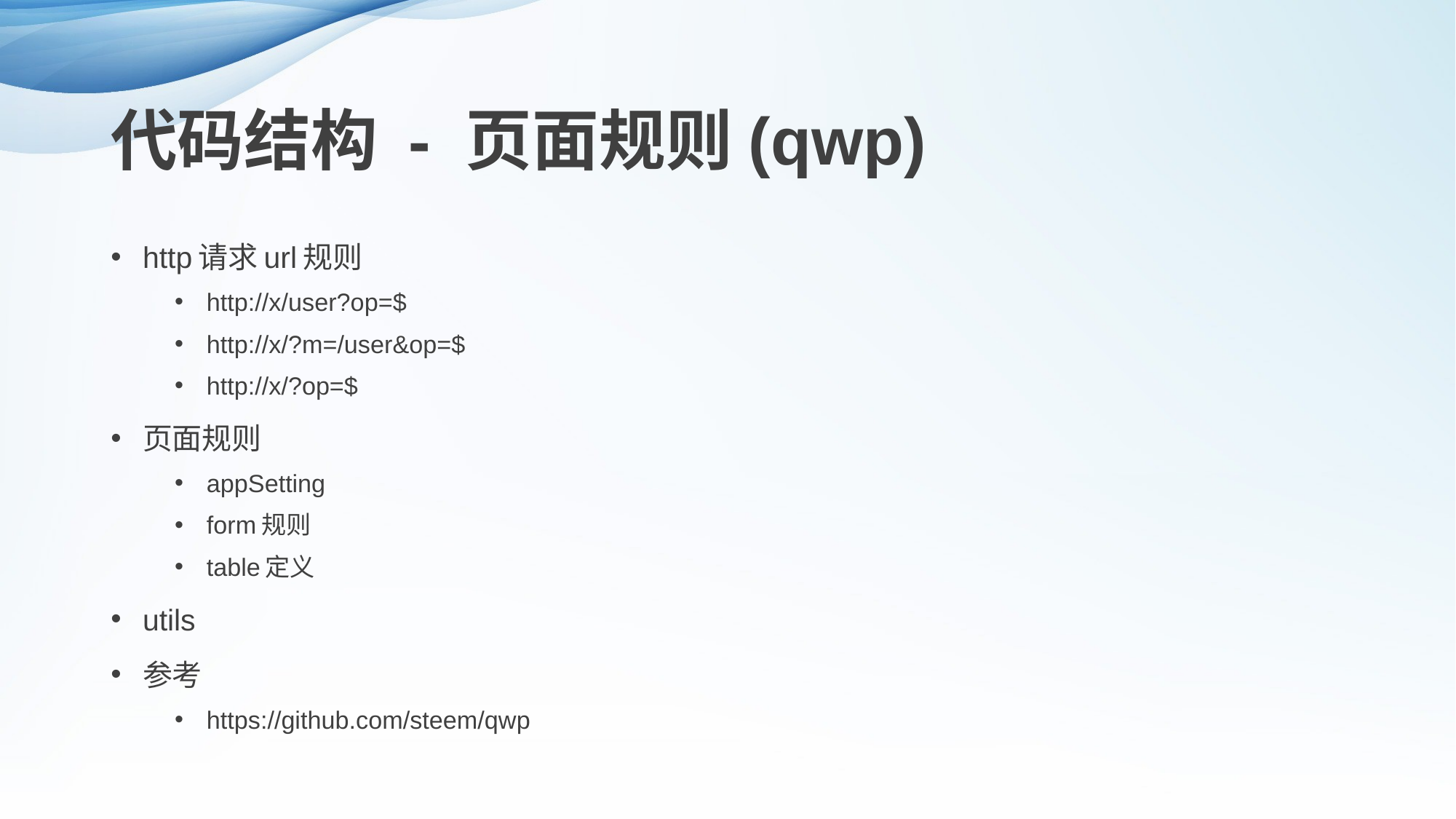

# 代码结构 - 页面规则(qwp)
http请求url规则
http://x/user?op=$
http://x/?m=/user&op=$
http://x/?op=$
页面规则
appSetting
form规则
table定义
utils
参考
https://github.com/steem/qwp